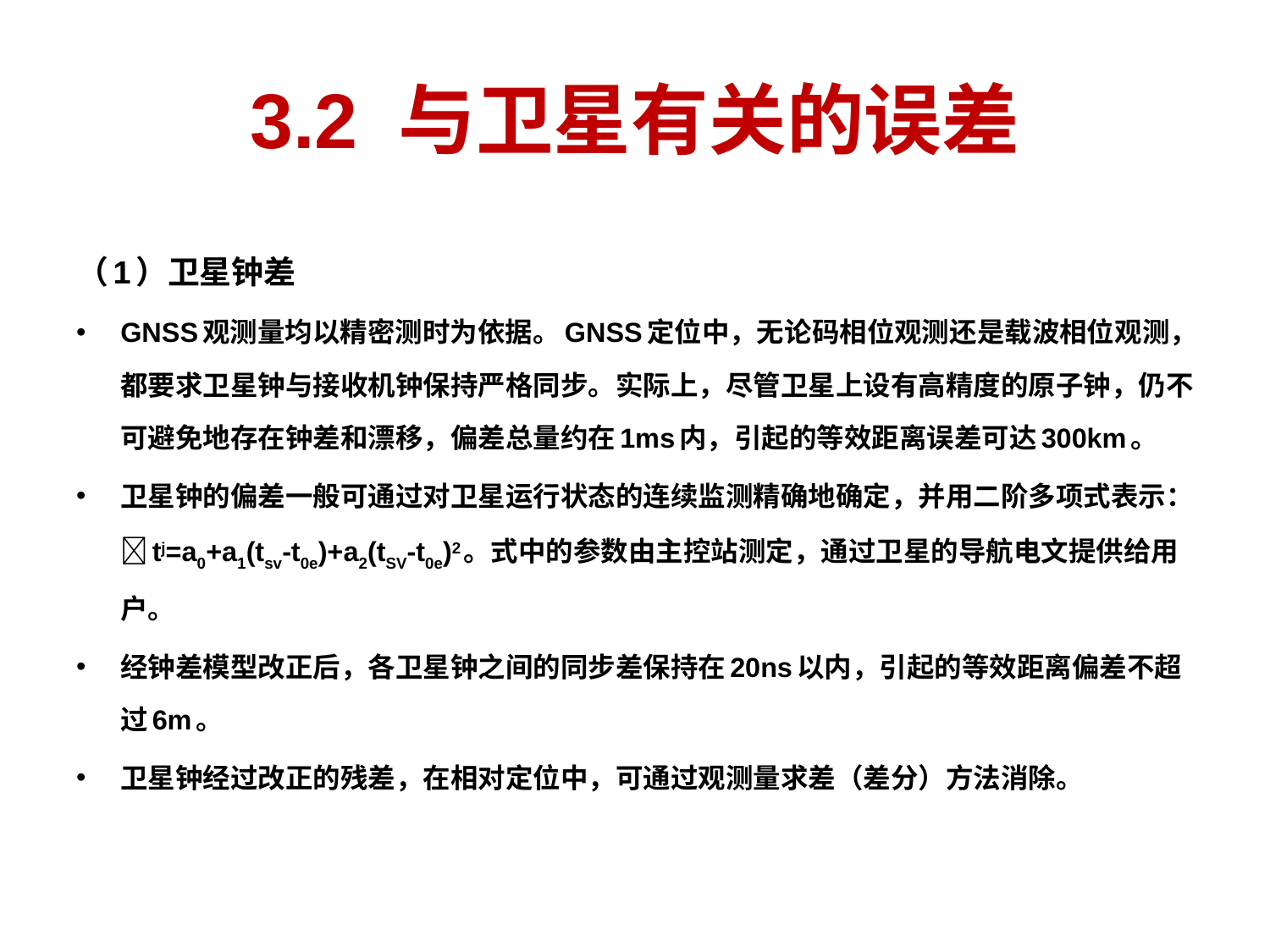

# 3.2 与卫星有关的误差
（1）卫星钟差
GNSS观测量均以精密测时为依据。GNSS定位中，无论码相位观测还是载波相位观测，都要求卫星钟与接收机钟保持严格同步。实际上，尽管卫星上设有高精度的原子钟，仍不可避免地存在钟差和漂移，偏差总量约在1ms内，引起的等效距离误差可达300km。
卫星钟的偏差一般可通过对卫星运行状态的连续监测精确地确定，并用二阶多项式表示：δtj=a0+a1(tsv-t0e)+a2(tSV-t0e)2。式中的参数由主控站测定，通过卫星的导航电文提供给用户。
经钟差模型改正后，各卫星钟之间的同步差保持在20ns以内，引起的等效距离偏差不超过6m。
卫星钟经过改正的残差，在相对定位中，可通过观测量求差（差分）方法消除。